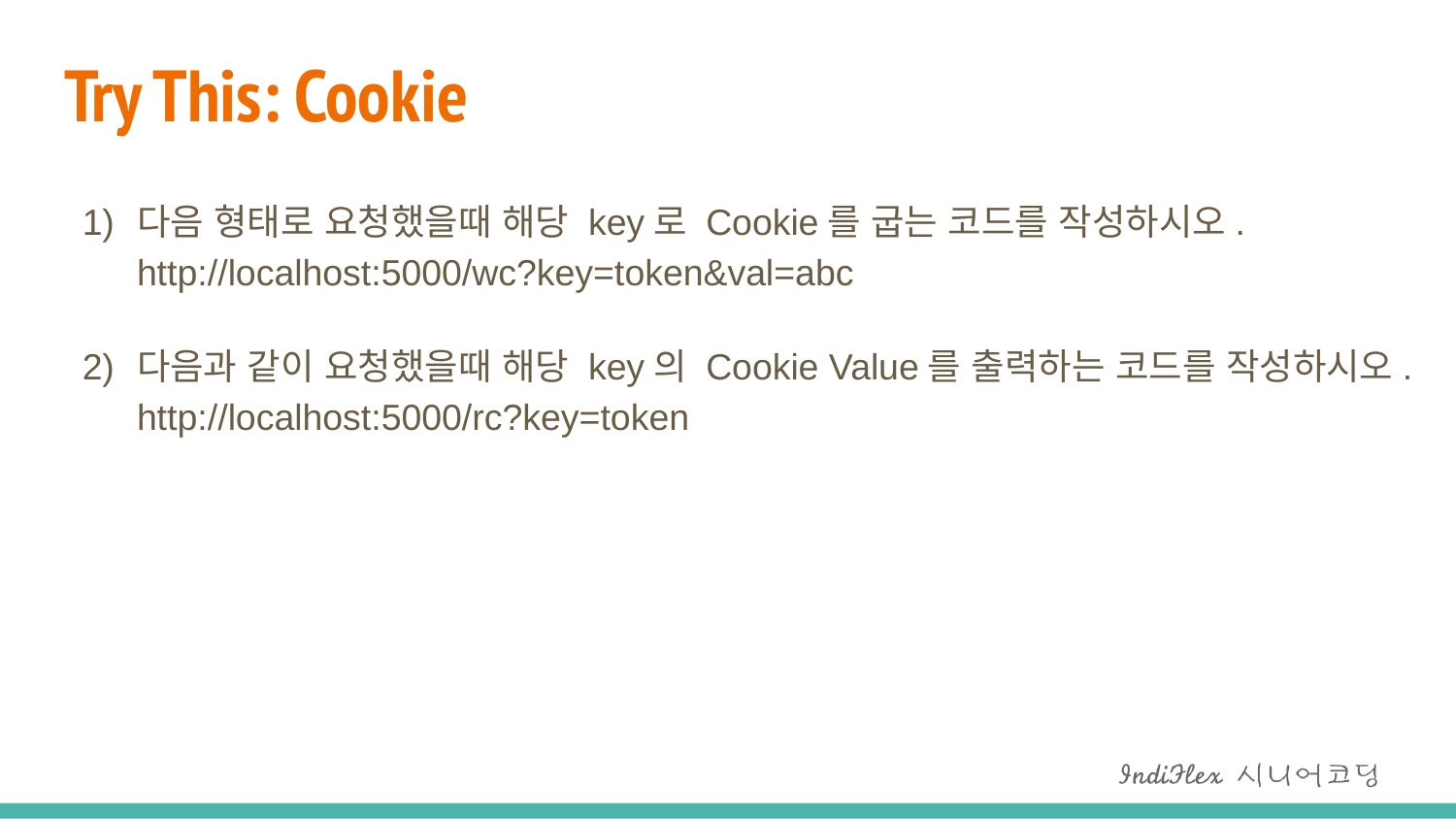

# Try This: Cookie
다음 형태로 요청했을때 해당 key로 Cookie를 굽는 코드를 작성하시오.
http://localhost:5000/wc?key=token&val=abc
다음과 같이 요청했을때 해당 key의 Cookie Value를 출력하는 코드를 작성하시오.
http://localhost:5000/rc?key=token